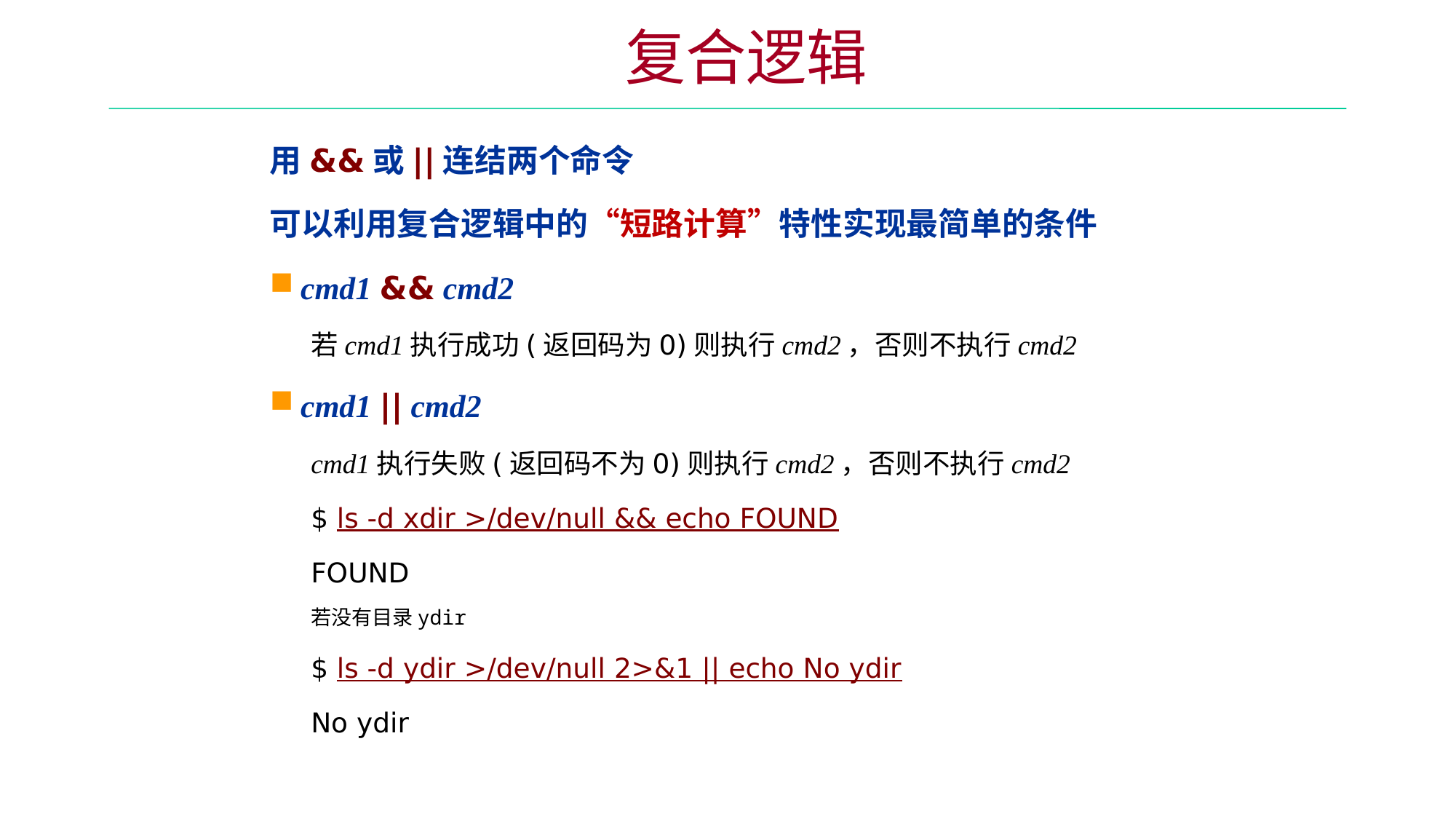

复合逻辑
用&&或||连结两个命令
可以利用复合逻辑中的“短路计算”特性实现最简单的条件
cmd1 && cmd2
若cmd1执行成功(返回码为0)则执行cmd2，否则不执行cmd2
cmd1 || cmd2
cmd1执行失败(返回码不为0)则执行cmd2，否则不执行cmd2
$ ls -d xdir >/dev/null && echo FOUND
FOUND
若没有目录ydir
$ ls -d ydir >/dev/null 2>&1 || echo No ydir
No ydir